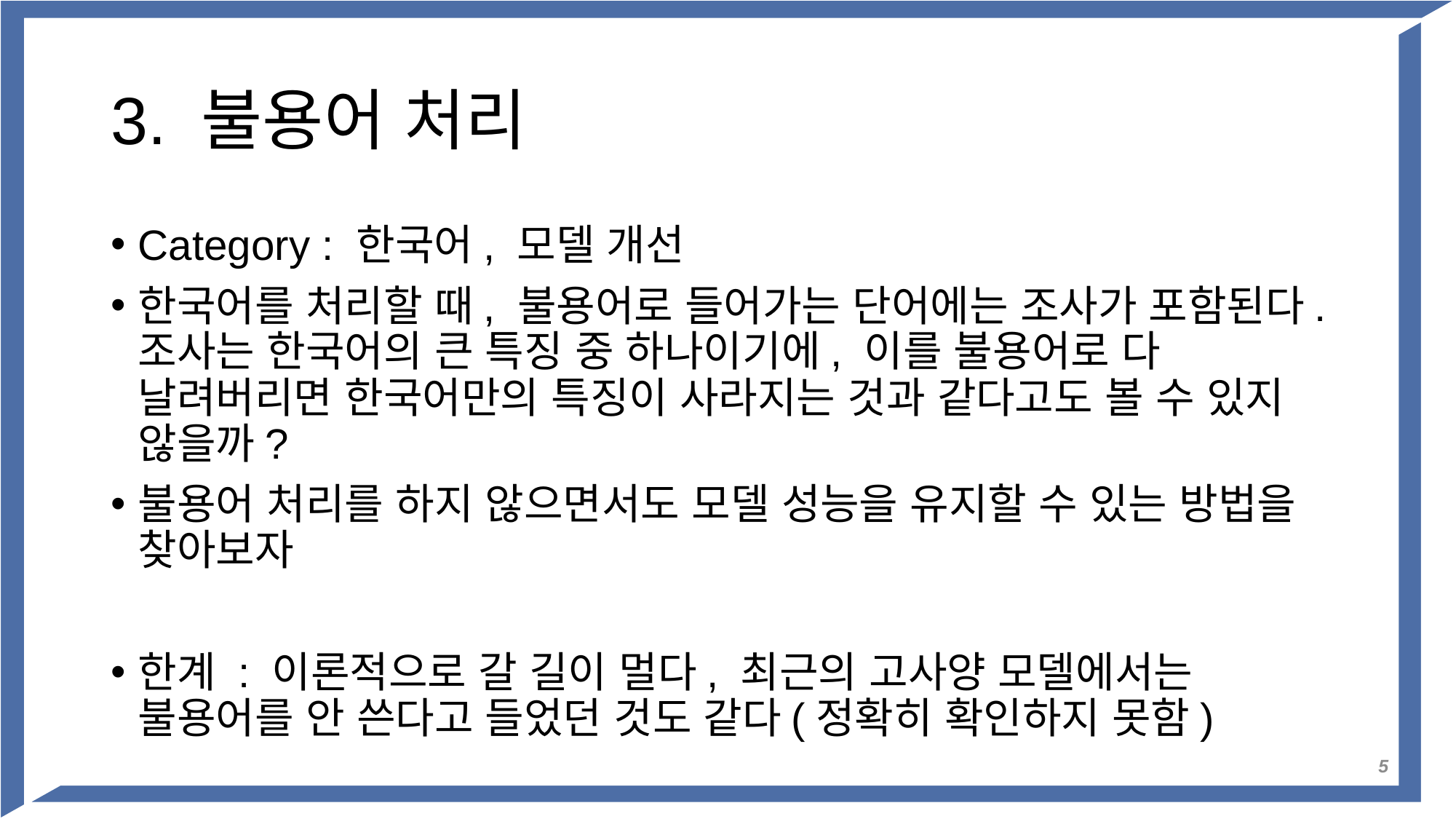

# 3. 불용어 처리
Category : 한국어, 모델 개선
한국어를 처리할 때, 불용어로 들어가는 단어에는 조사가 포함된다. 조사는 한국어의 큰 특징 중 하나이기에, 이를 불용어로 다 날려버리면 한국어만의 특징이 사라지는 것과 같다고도 볼 수 있지 않을까?
불용어 처리를 하지 않으면서도 모델 성능을 유지할 수 있는 방법을 찾아보자

한계 : 이론적으로 갈 길이 멀다, 최근의 고사양 모델에서는 불용어를 안 쓴다고 들었던 것도 같다(정확히 확인하지 못함)
5